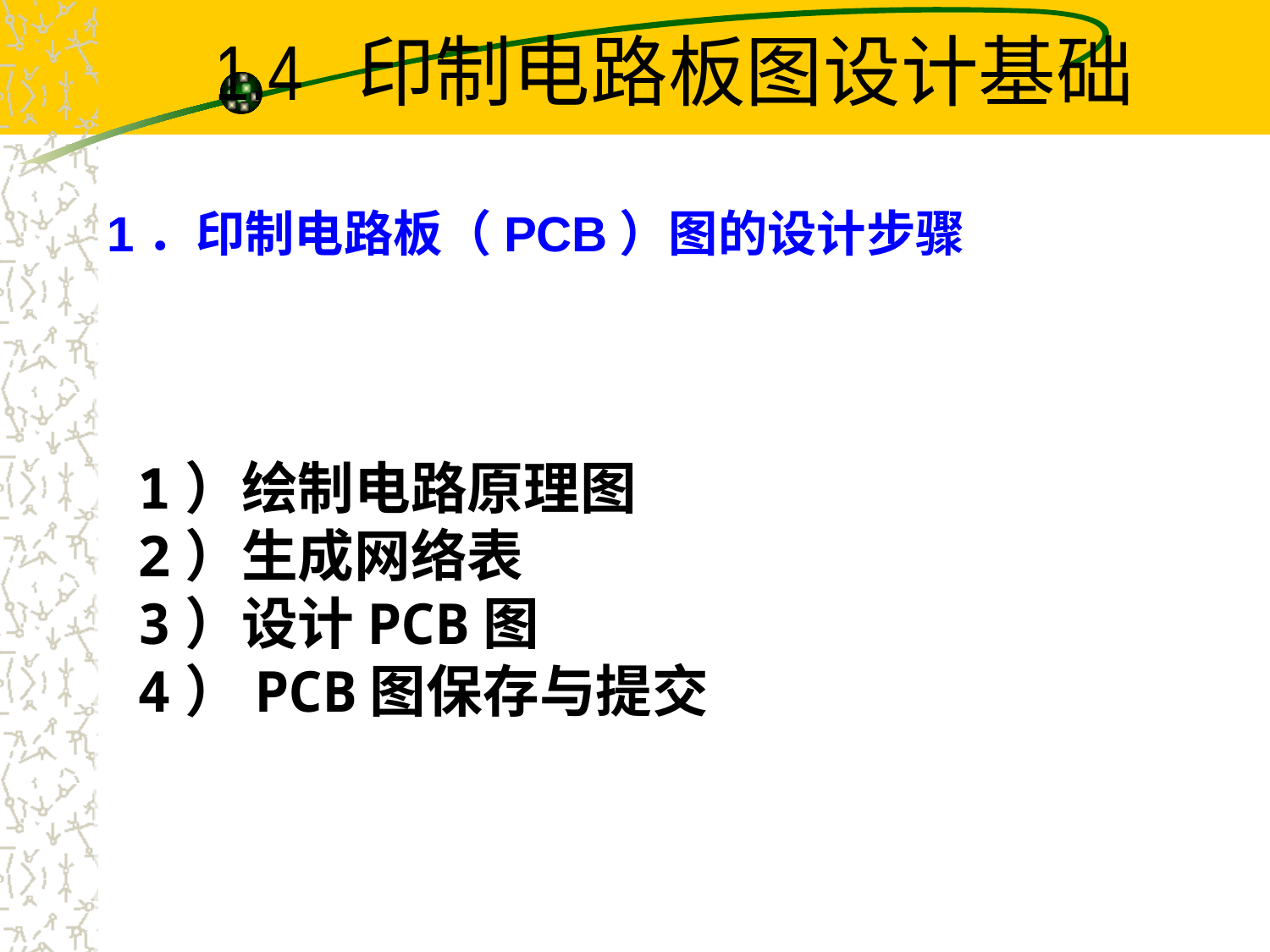

# 1.4  印制电路板图设计基础
1．印制电路板（PCB）图的设计步骤
1）绘制电路原理图
2）生成网络表
3）设计PCB图
4）PCB图保存与提交